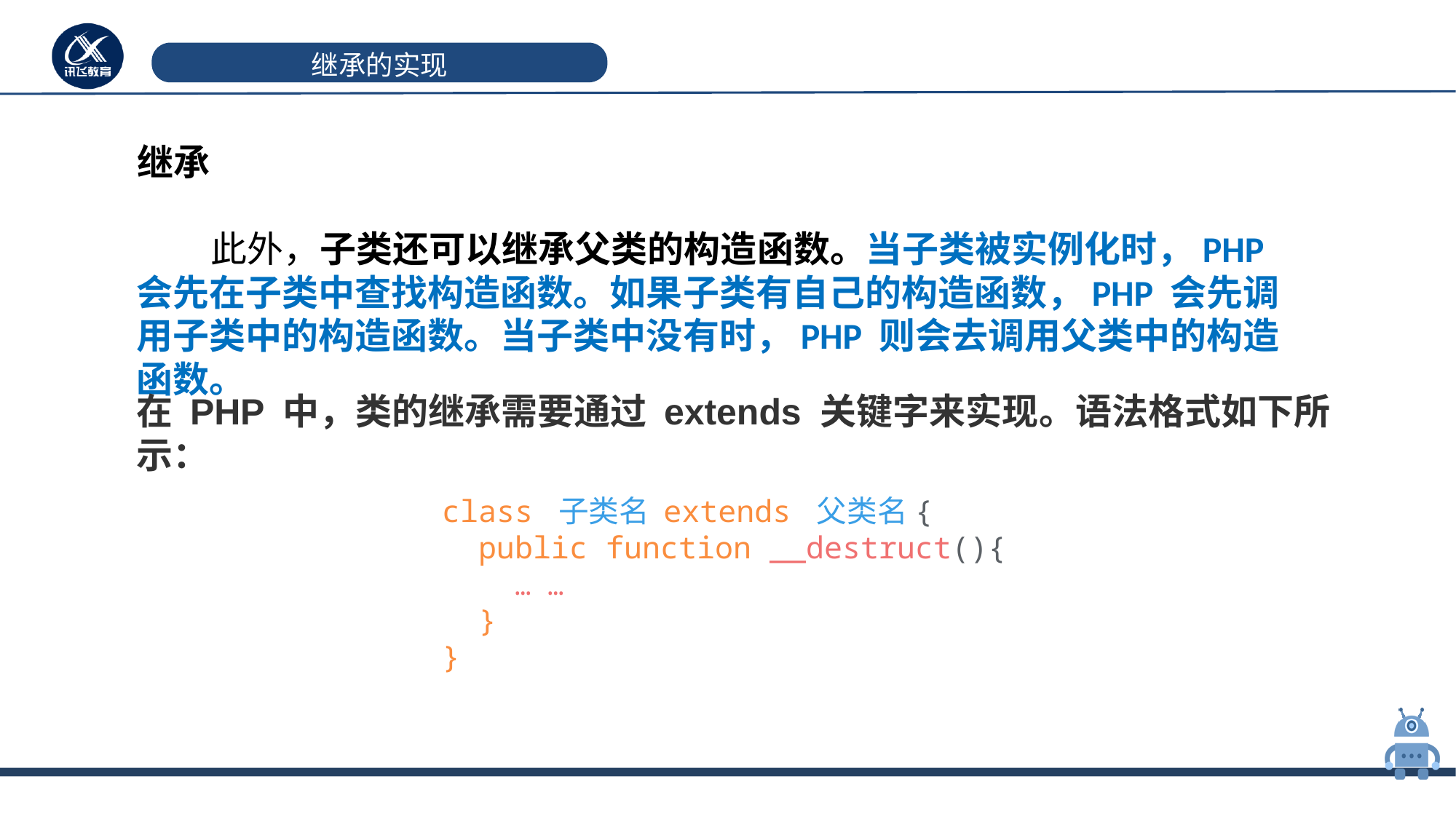

# 继承的实现
继承
        此外，子类还可以继承父类的构造函数。当子类被实例化时，PHP 会先在子类中查找构造函数。如果子类有自己的构造函数，PHP 会先调用子类中的构造函数。当子类中没有时，PHP 则会去调用父类中的构造函数。
在 PHP 中，类的继承需要通过 extends 关键字来实现。语法格式如下所示：
class 子类名 extends 父类名{
  public function __destruct(){
    … …
  }
}